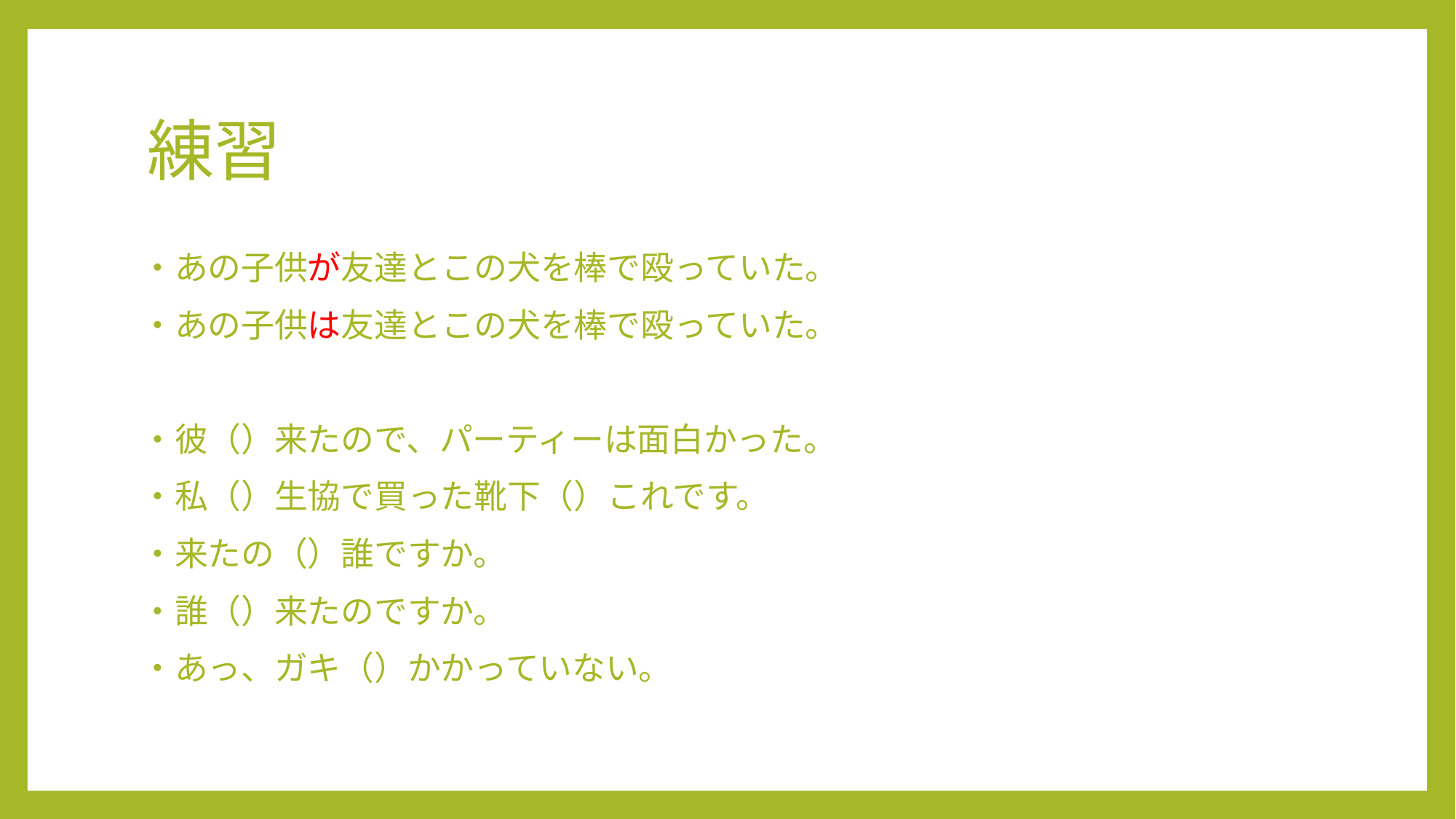

# 練習
あの子供が友達とこの犬を棒で殴っていた。
あの子供は友達とこの犬を棒で殴っていた。

彼（）来たので、パーティーは面白かった。
私（）生協で買った靴下（）これです。
来たの（）誰ですか。
誰（）来たのですか。
あっ、ガキ（）かかっていない。